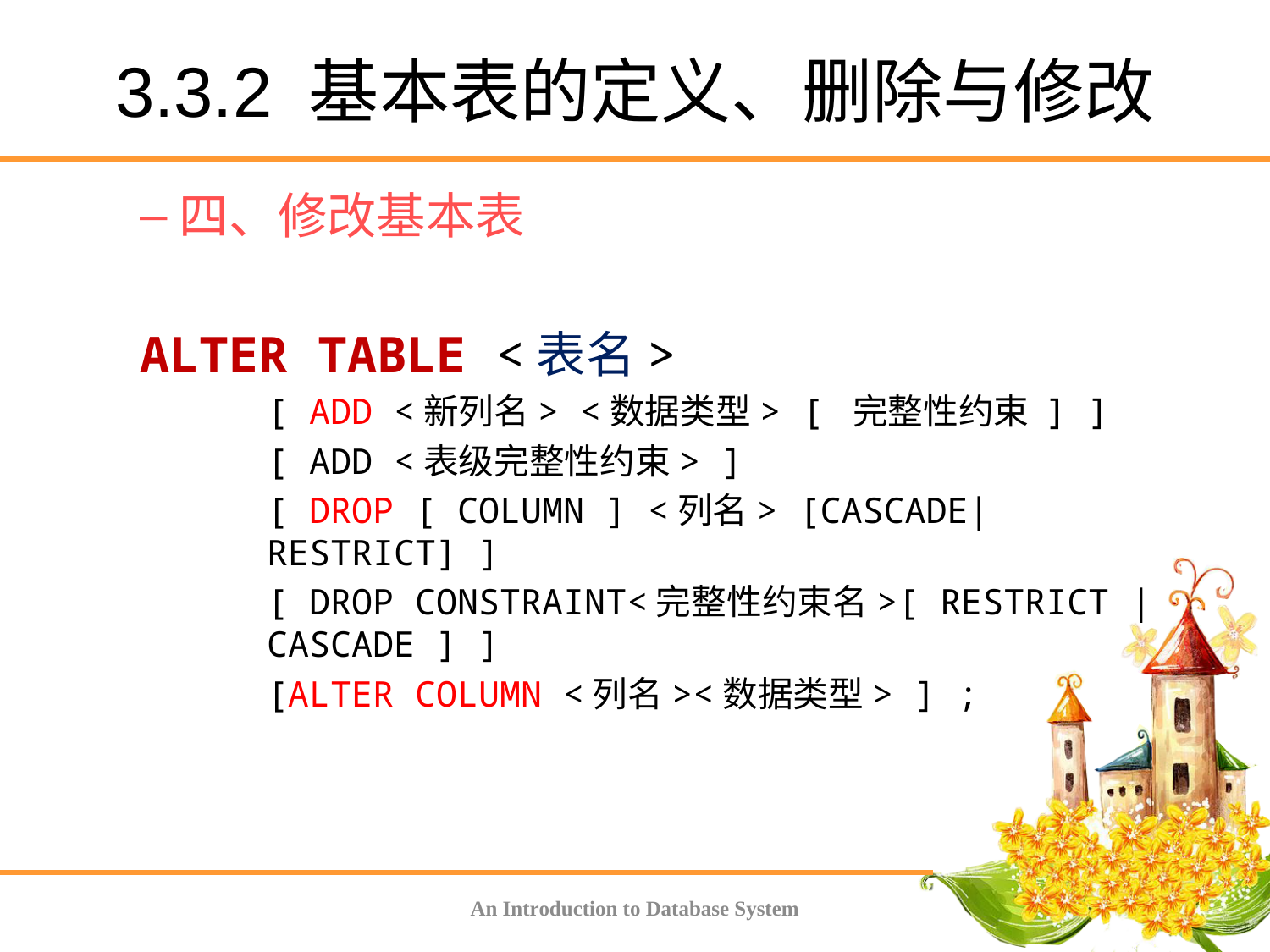

# 3.3.2 基本表的定义、删除与修改
四、修改基本表

ALTER TABLE <表名>
[ ADD <新列名> <数据类型> [ 完整性约束 ] ]
[ ADD <表级完整性约束> ]
[ DROP [ COLUMN ] <列名> [CASCADE| RESTRICT] ]
[ DROP CONSTRAINT<完整性约束名>[ RESTRICT | CASCADE ] ]
[ALTER COLUMN <列名><数据类型> ] ;

An Introduction to Database System